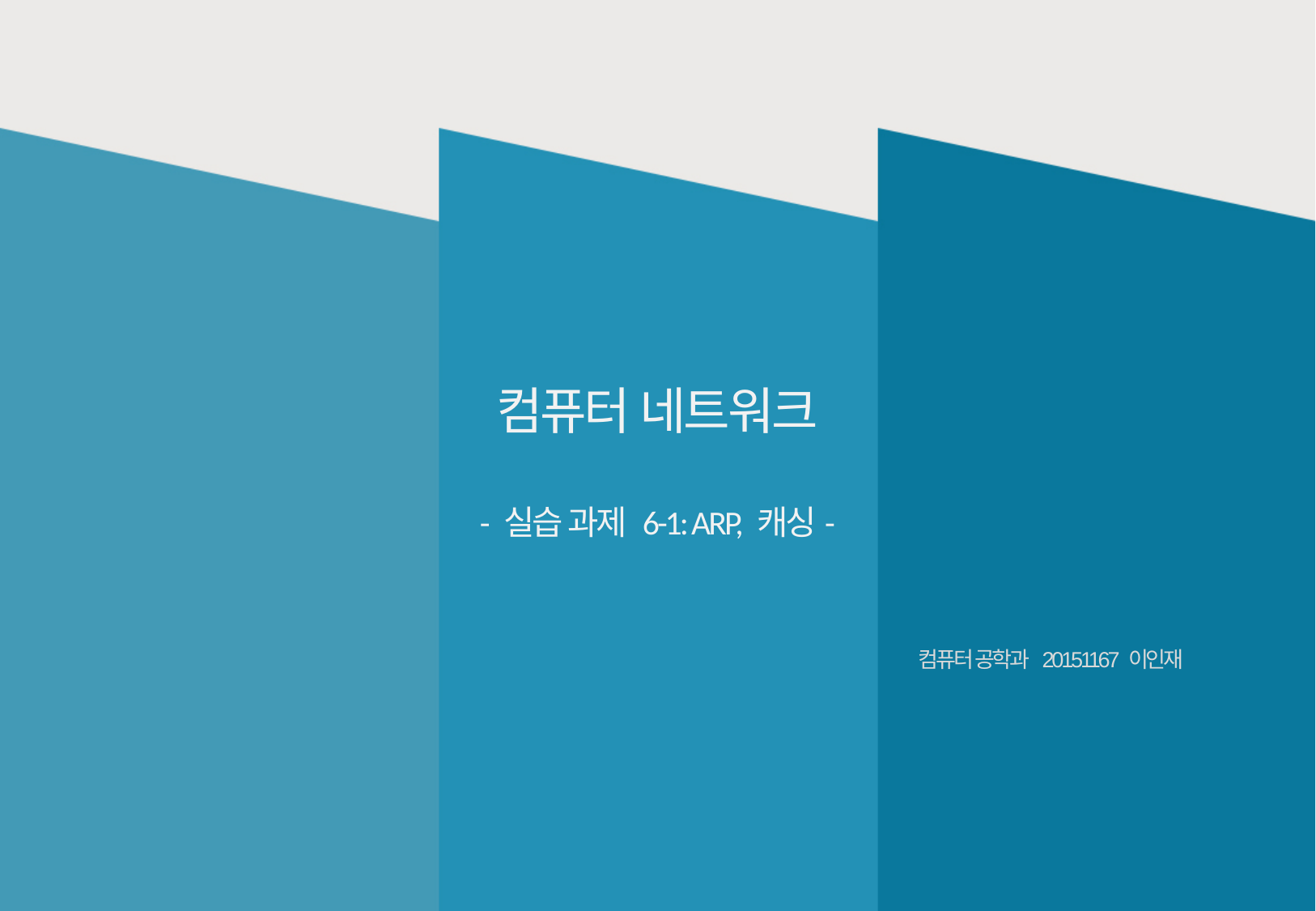

컴퓨터 네트워크

- 실습 과제 6-1: ARP, 캐싱-
컴퓨터 공학과  20151167 이인재